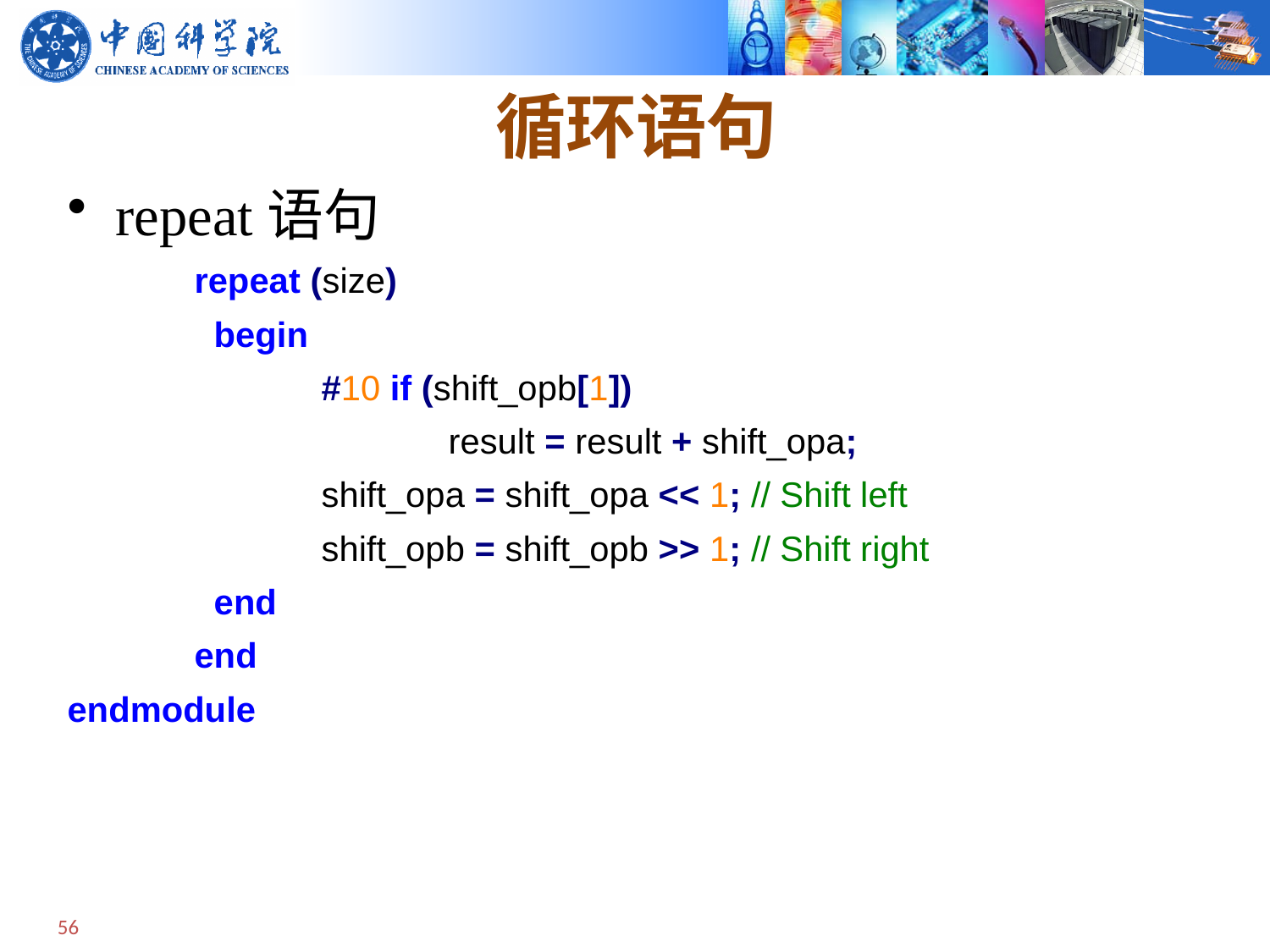

# 循环语句
repeat语句
	repeat (size)
	  begin
		#10 if (shift_opb[1])
		  	result = result + shift_opa;
		shift_opa = shift_opa << 1; // Shift left
		shift_opb = shift_opb >> 1; // Shift right
	  end
	end
endmodule